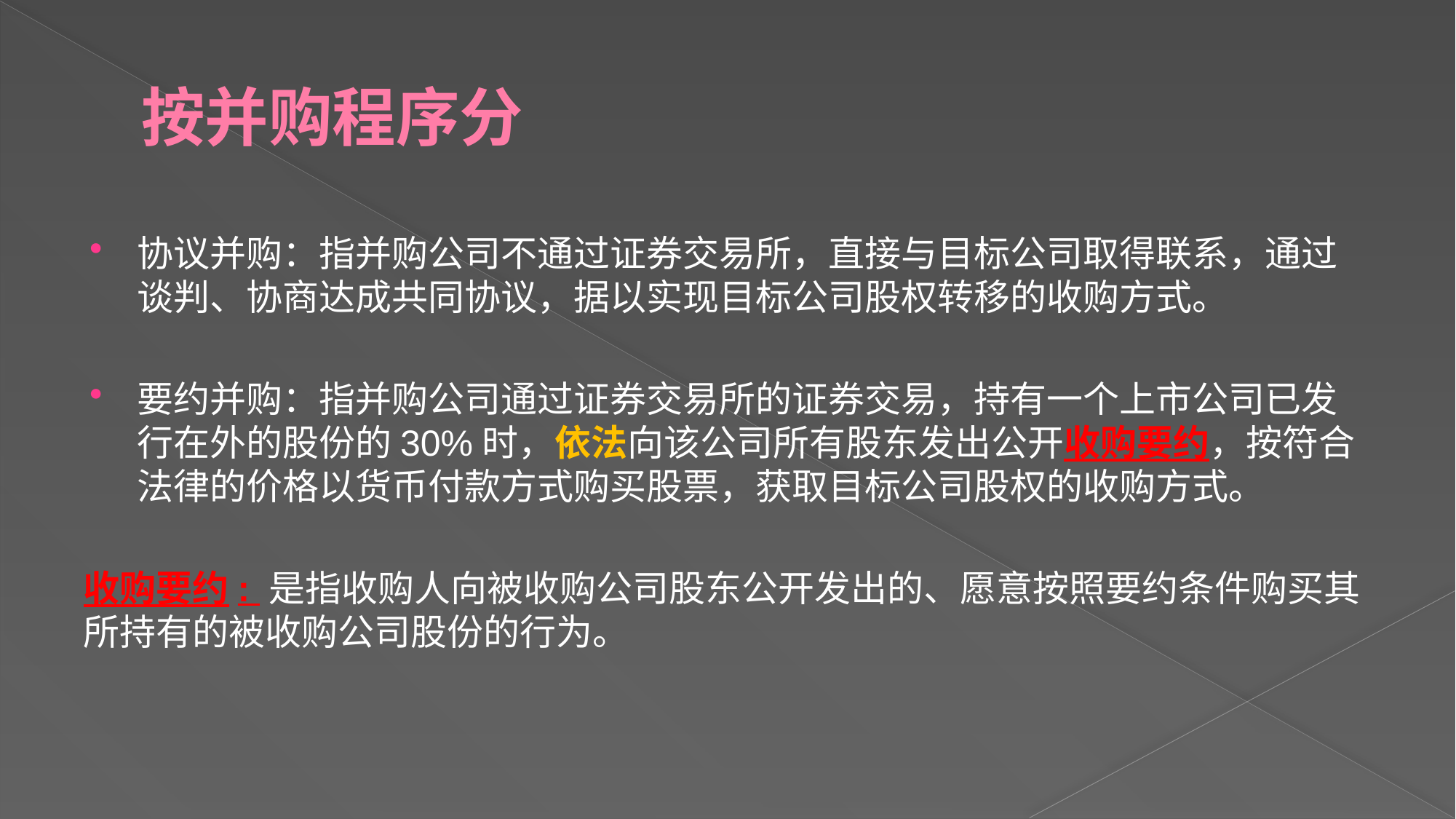

# 按并购程序分
协议并购：指并购公司不通过证券交易所，直接与目标公司取得联系，通过谈判、协商达成共同协议，据以实现目标公司股权转移的收购方式。

要约并购：指并购公司通过证券交易所的证券交易，持有一个上市公司已发行在外的股份的30%时，依法向该公司所有股东发出公开收购要约，按符合法律的价格以货币付款方式购买股票，获取目标公司股权的收购方式。

收购要约: 是指收购人向被收购公司股东公开发出的、愿意按照要约条件购买其所持有的被收购公司股份的行为。